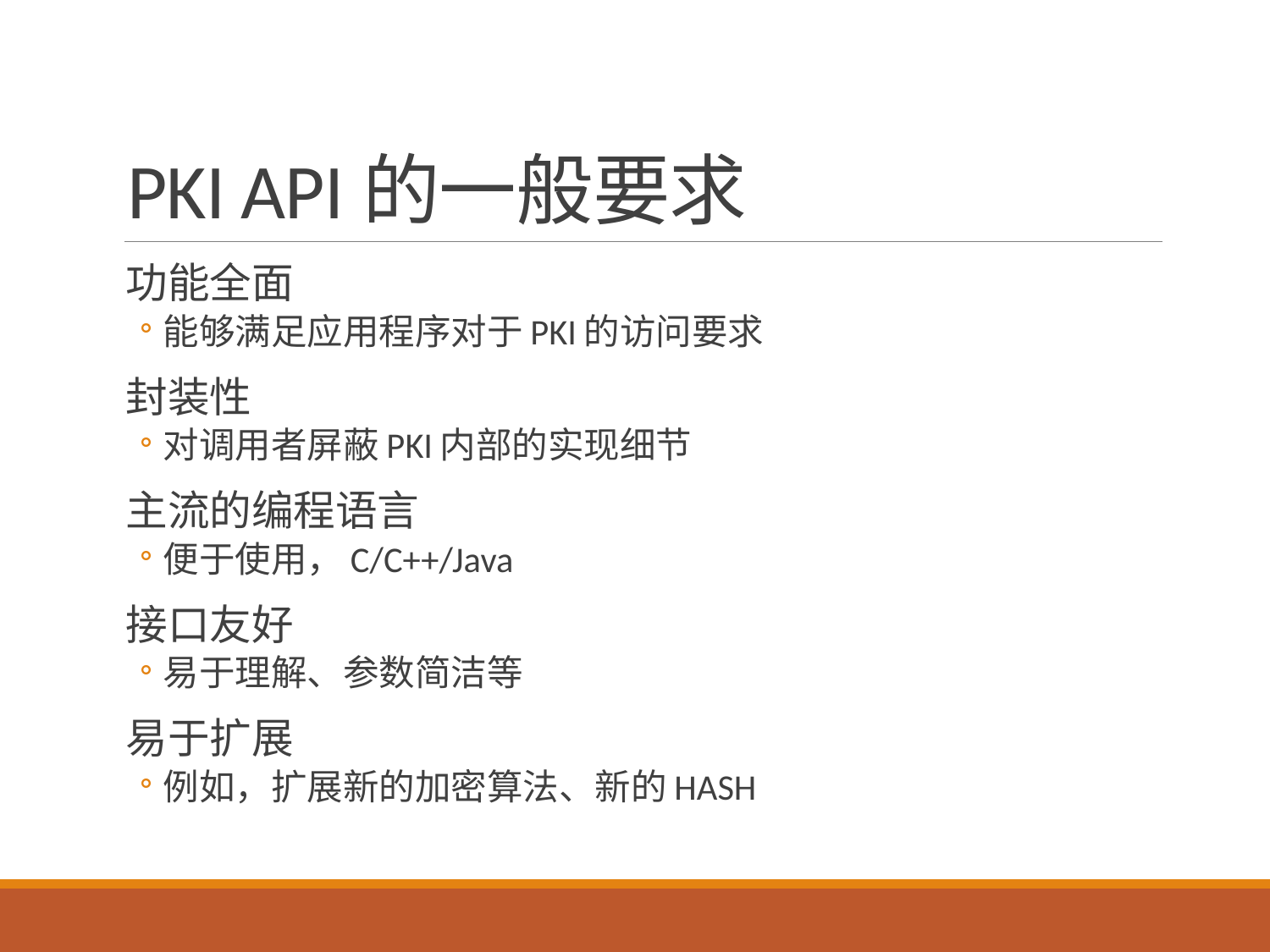

# PKI API的一般要求
功能全面
能够满足应用程序对于PKI的访问要求
封装性
对调用者屏蔽PKI内部的实现细节
主流的编程语言
便于使用，C/C++/Java
接口友好
易于理解、参数简洁等
易于扩展
例如，扩展新的加密算法、新的HASH
4